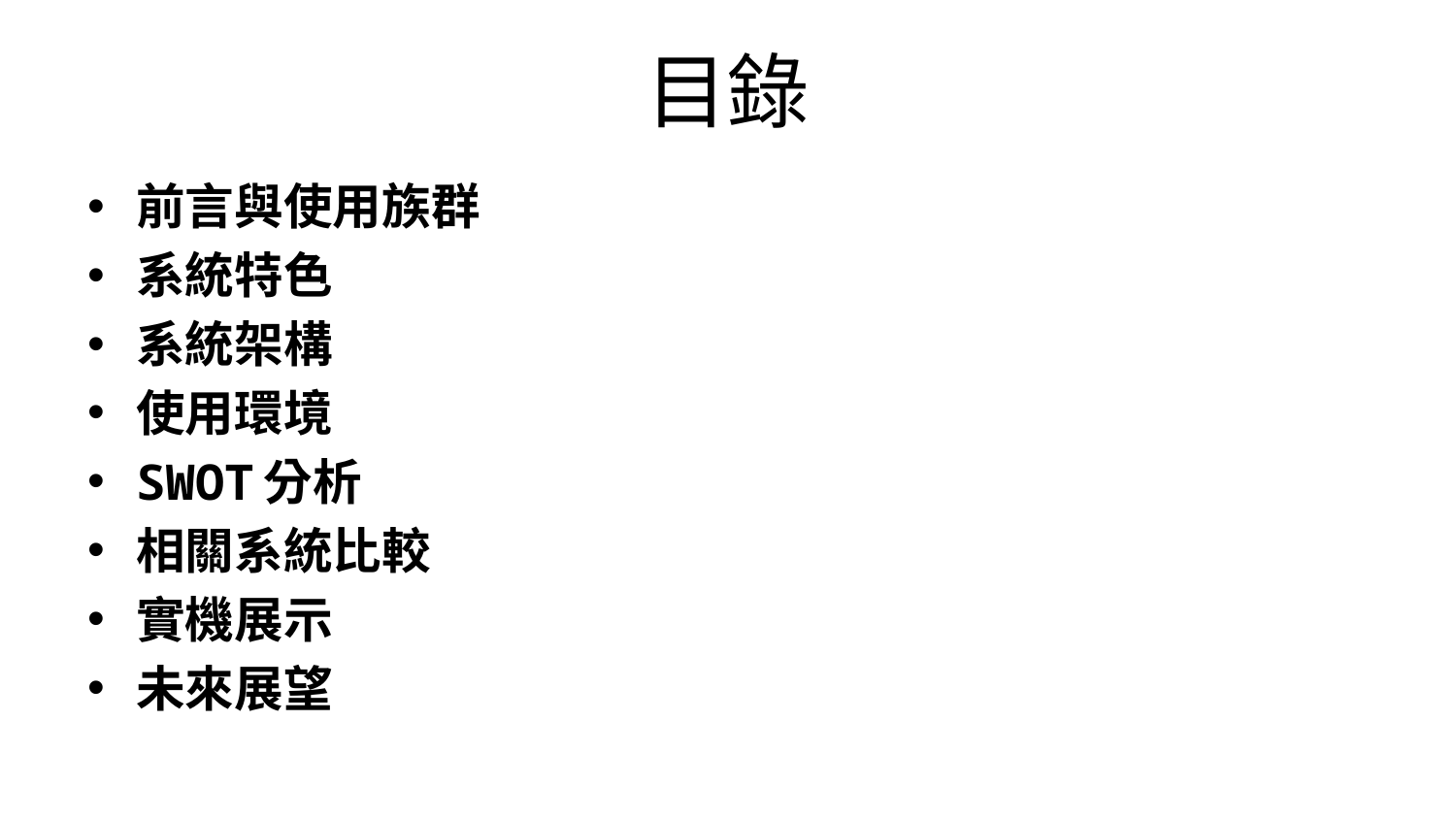

# 目錄
前言與使用族群
系統特色
系統架構
使用環境
SWOT分析
相關系統比較
實機展示
未來展望